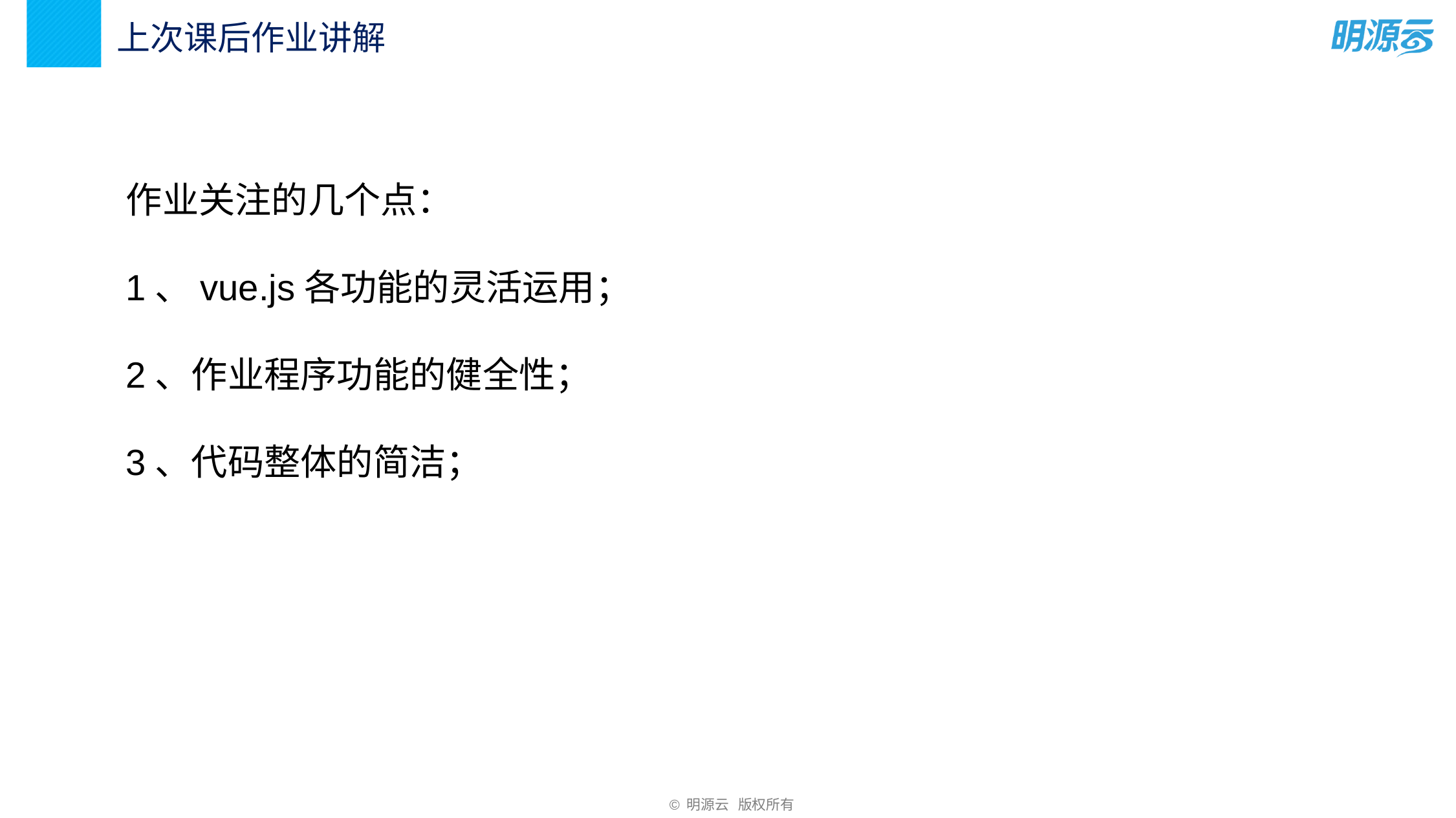

上次课后作业讲解
作业关注的几个点：

1、vue.js各功能的灵活运用；

2、作业程序功能的健全性；

3、代码整体的简洁；